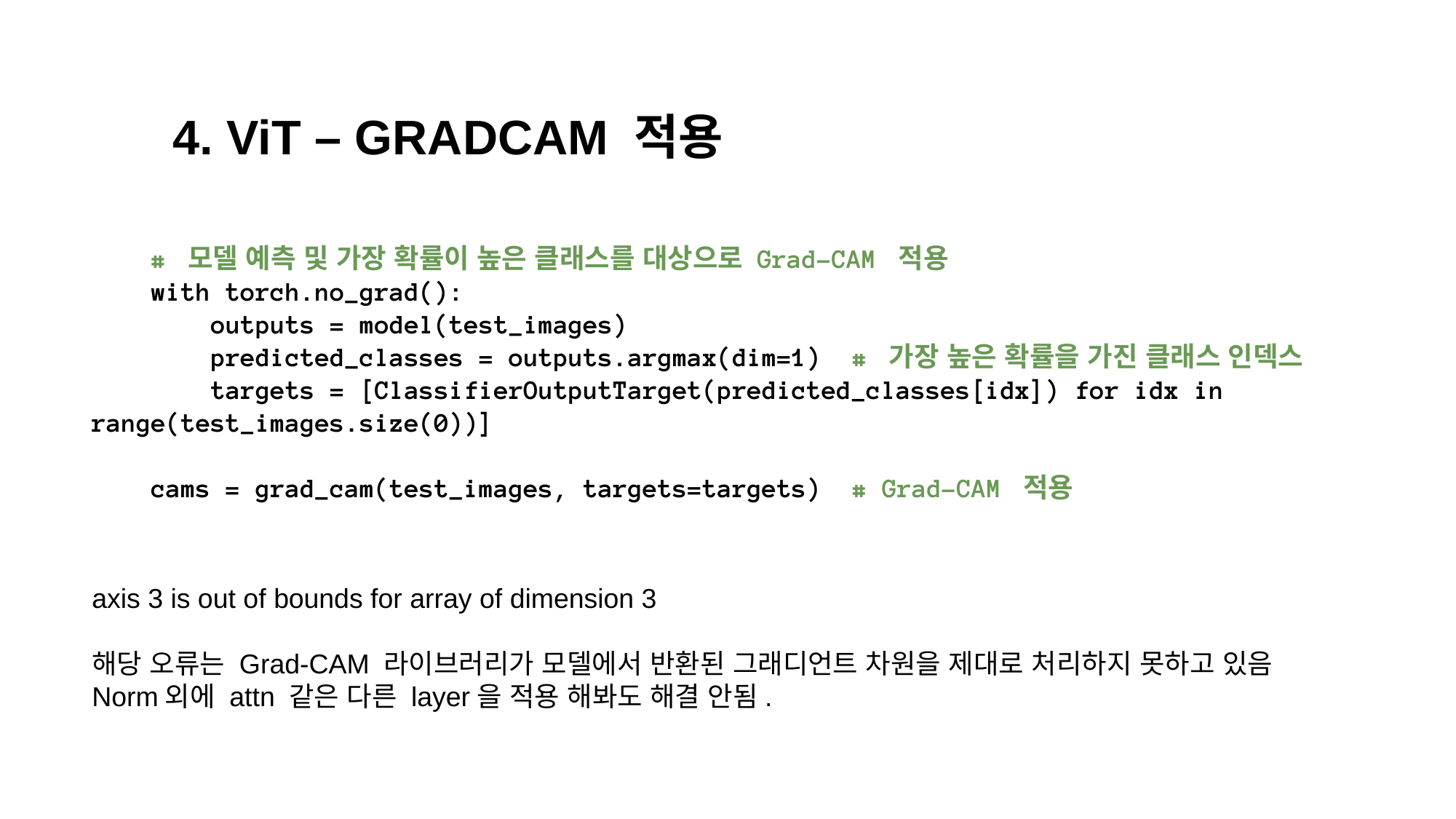

4. ViT – GRADCAM 적용
    # 모델 예측 및 가장 확률이 높은 클래스를 대상으로 Grad-CAM 적용
    with torch.no_grad():
        outputs = model(test_images)
        predicted_classes = outputs.argmax(dim=1)  # 가장 높은 확률을 가진 클래스 인덱스
        targets = [ClassifierOutputTarget(predicted_classes[idx]) for idx in range(test_images.size(0))]

    cams = grad_cam(test_images, targets=targets)  # Grad-CAM 적용
axis 3 is out of bounds for array of dimension 3

해당 오류는 Grad-CAM 라이브러리가 모델에서 반환된 그래디언트 차원을 제대로 처리하지 못하고 있음
Norm외에 attn 같은 다른 layer을 적용 해봐도 해결 안됨.